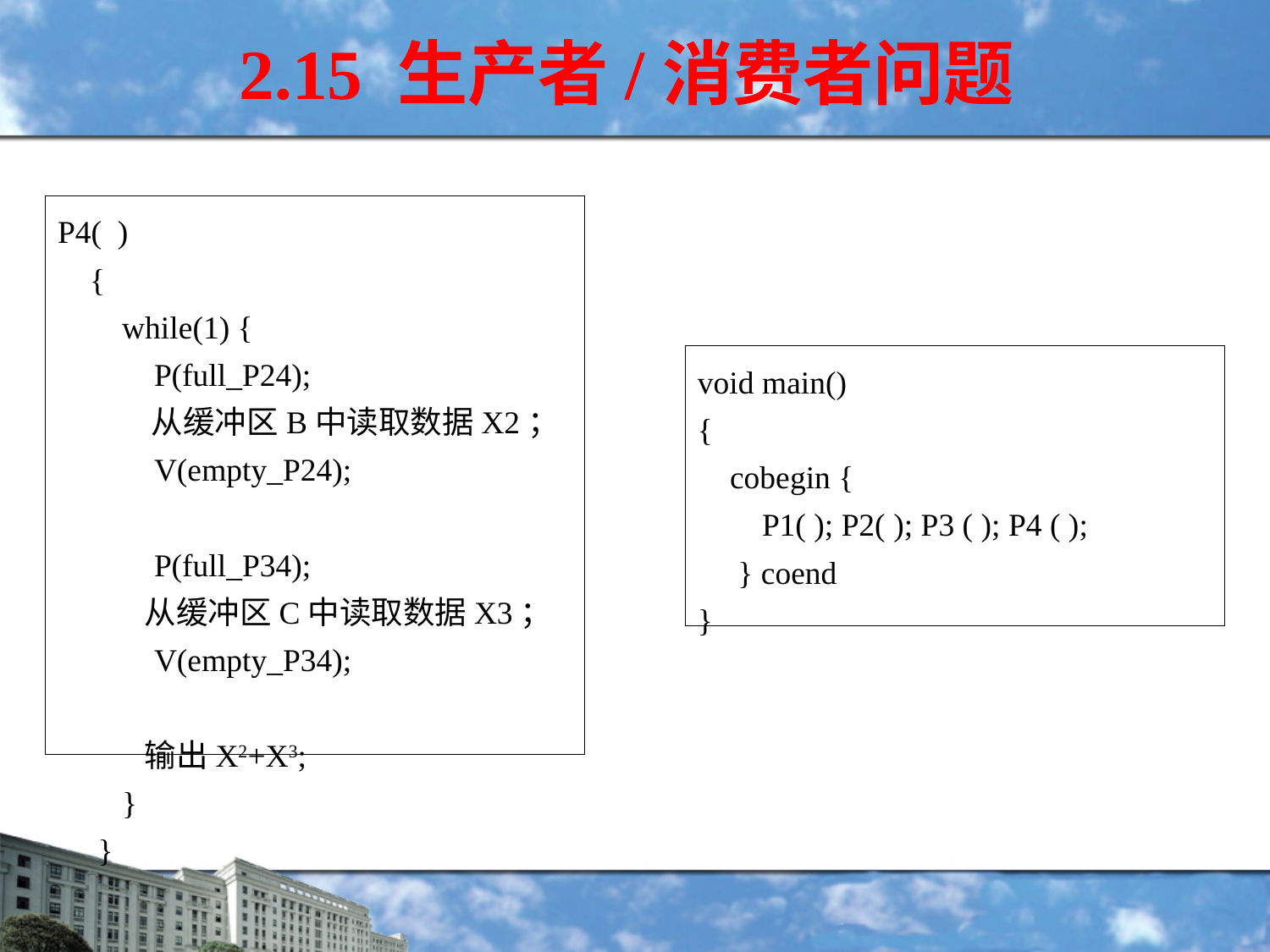

2.15 生产者/消费者问题
P4(  )
    {
        while(1) {
            P(full_P24);
            从缓冲区B中读取数据X2；
            V(empty_P24);

            P(full_P34);
           从缓冲区C中读取数据X3；
            V(empty_P34);

           输出X2+X3;
        }
     }

void main()
{
    cobegin {
        P1( ); P2( ); P3 ( ); P4 ( );
     } coend
}